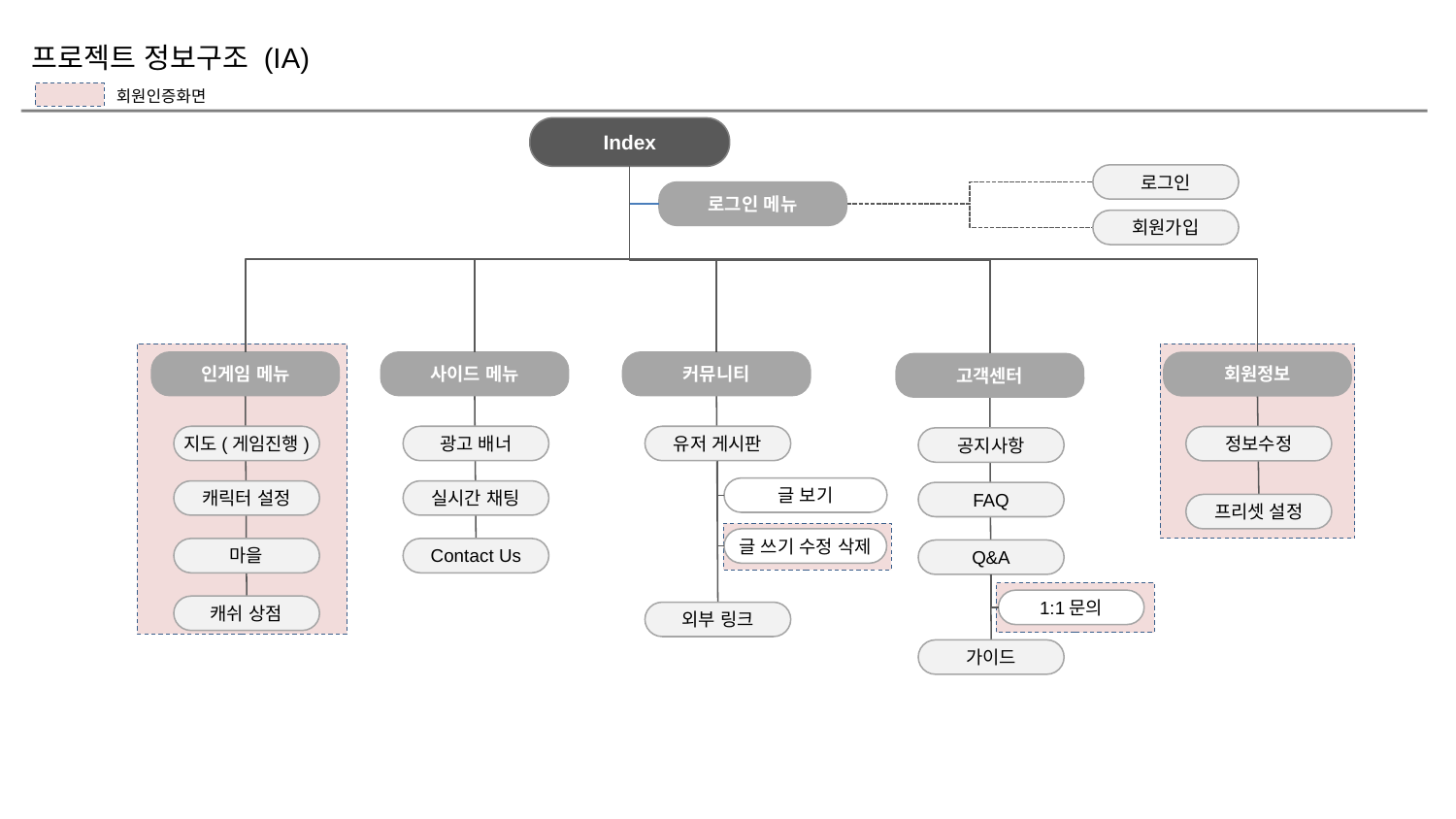

5
1.0
프로젝트 정보구조 (IA)
회원인증화면

Index
로그인
로그인 메뉴
회원가입

인게임 메뉴
사이드 메뉴
커뮤니티
회원정보
고객센터
지도(게임진행)
광고 배너
유저 게시판
정보수정
공지사항
글 보기
캐릭터 설정
실시간 채팅
FAQ
프리셋 설정

글 쓰기 수정 삭제
마을
Contact Us
Q&A

1:1문의
캐쉬 상점
외부 링크
가이드